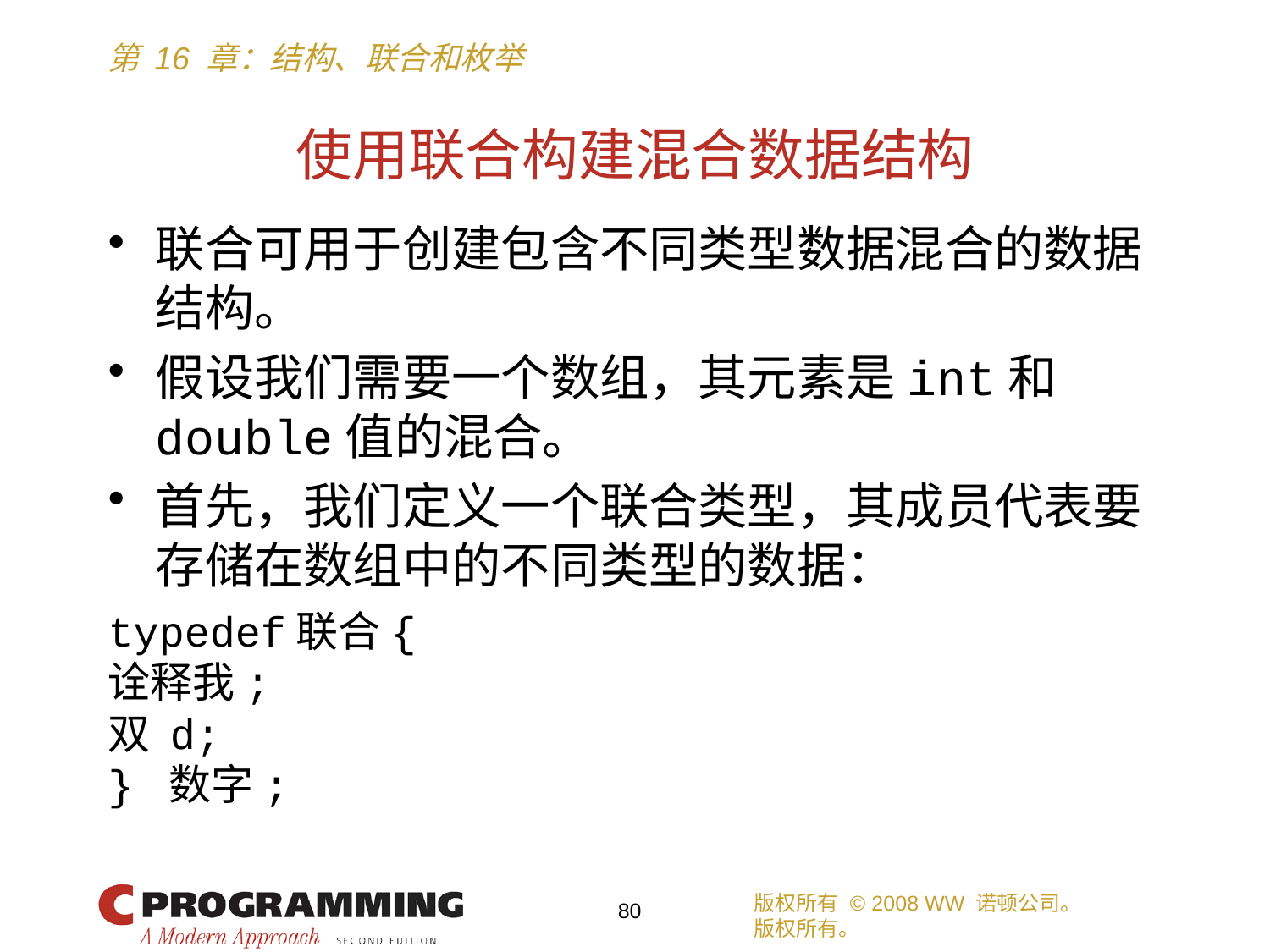

# 使用联合构建混合数据结构
联合可用于创建包含不同类型数据混合的数据结构。
假设我们需要一个数组，其元素是int和double值的混合。
首先，我们定义一个联合类型，其成员代表要存储在数组中的不同类型的数据：
typedef联合{
诠释我;
双 d;
} 数字;
版权所有 © 2008 WW 诺顿公司。
版权所有。
80